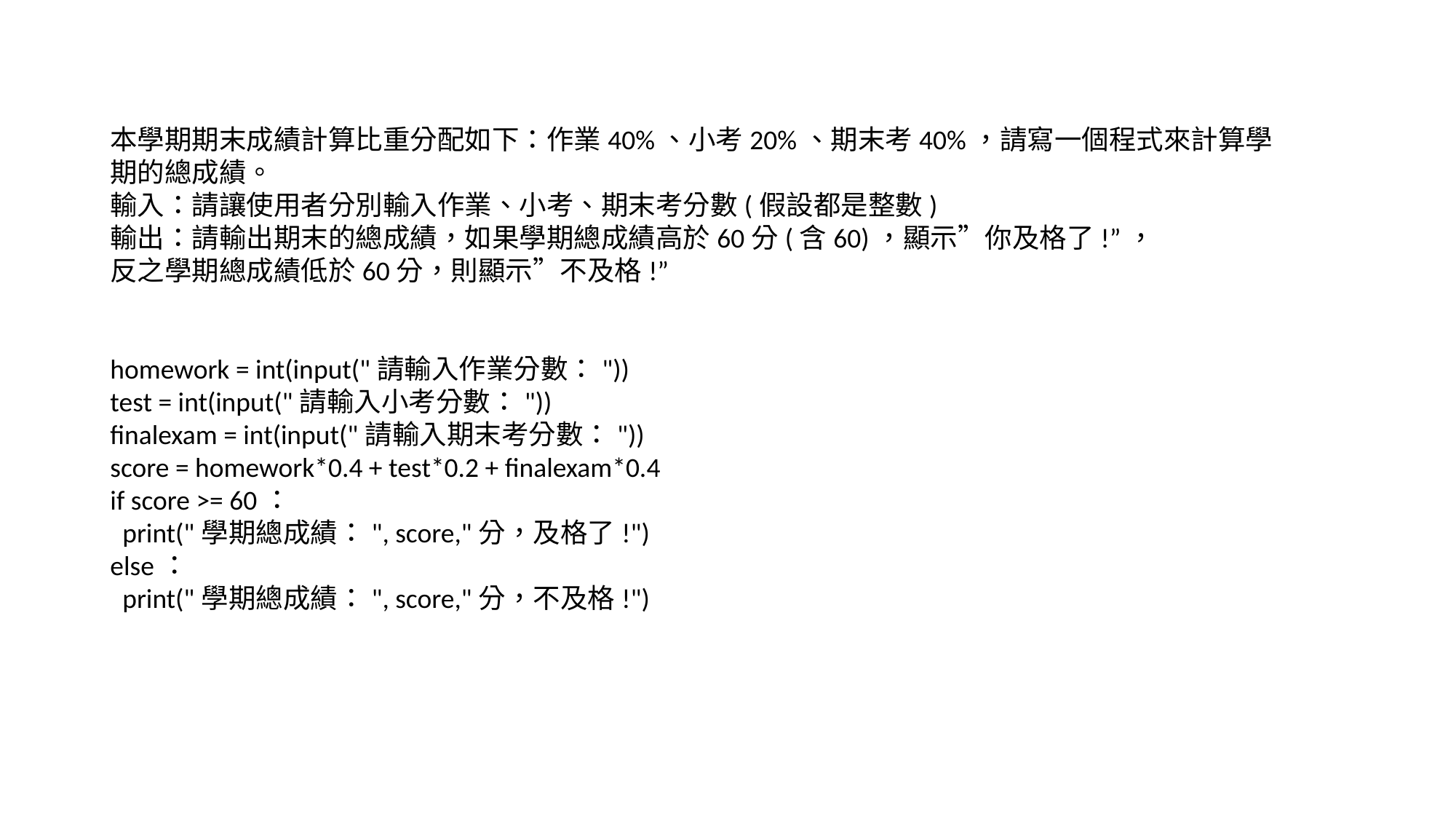

本學期期末成績計算比重分配如下：作業40%、小考20%、期末考40%，請寫一個程式來計算學期的總成績。
輸入：請讓使用者分別輸入作業、小考、期末考分數(假設都是整數)
輸出：請輸出期末的總成績，如果學期總成績高於60分(含60)，顯示”你及格了!”，
反之學期總成績低於60分，則顯示”不及格!”

homework = int(input("請輸入作業分數："))
test = int(input("請輸入小考分數："))
finalexam = int(input("請輸入期末考分數："))
score = homework*0.4 + test*0.2 + finalexam*0.4
if score >= 60：
  print("學期總成績：", score,"分，及格了!")
else：
  print("學期總成績：", score,"分，不及格!")